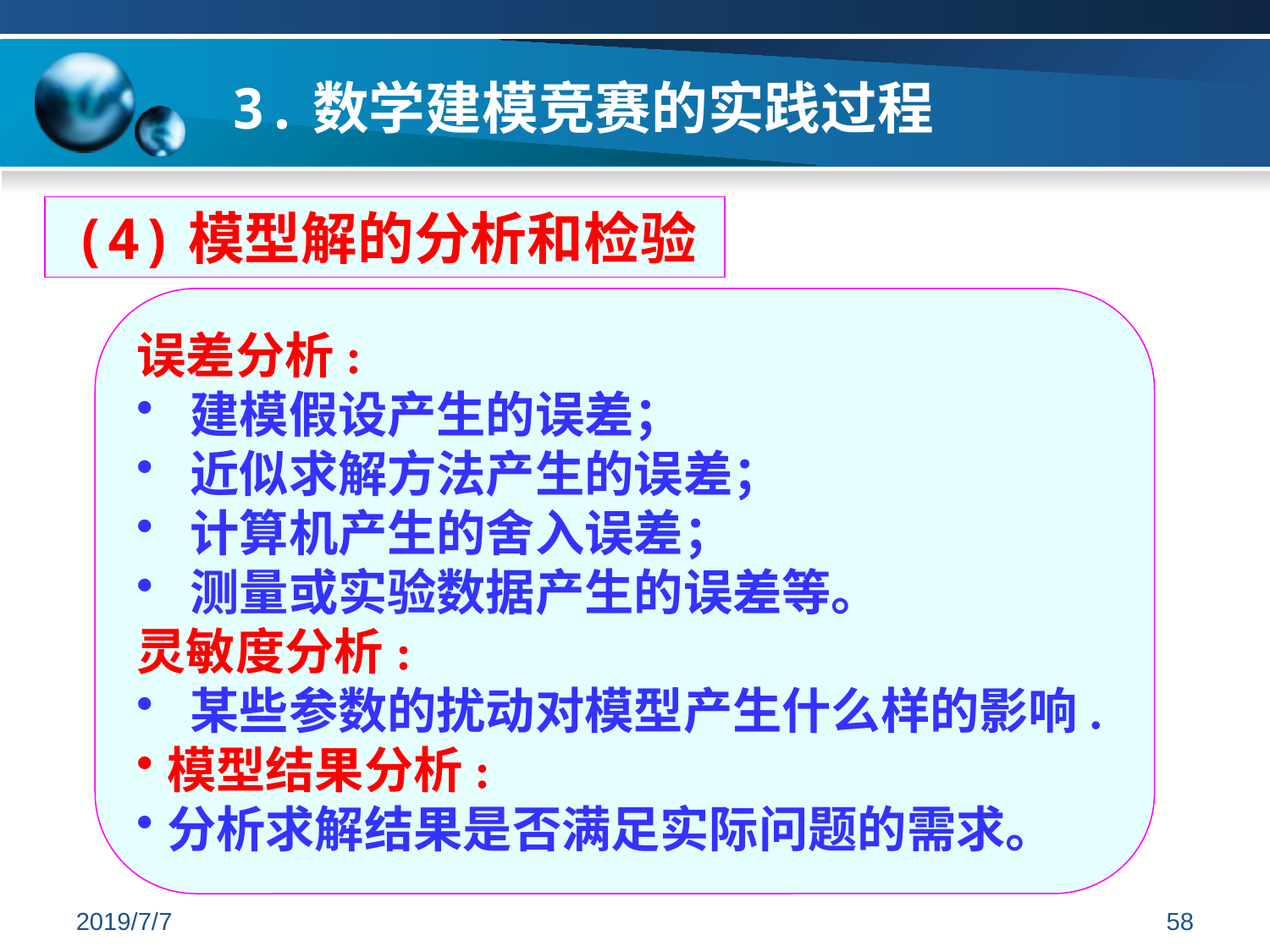

3.数学建模竞赛的实践过程
(4)模型解的分析和检验
误差分析:
 建模假设产生的误差；
 近似求解方法产生的误差；
 计算机产生的舍入误差；
 测量或实验数据产生的误差等。
灵敏度分析:
 某些参数的扰动对模型产生什么样的影响.
模型结果分析:
分析求解结果是否满足实际问题的需求。
2019/7/7
58